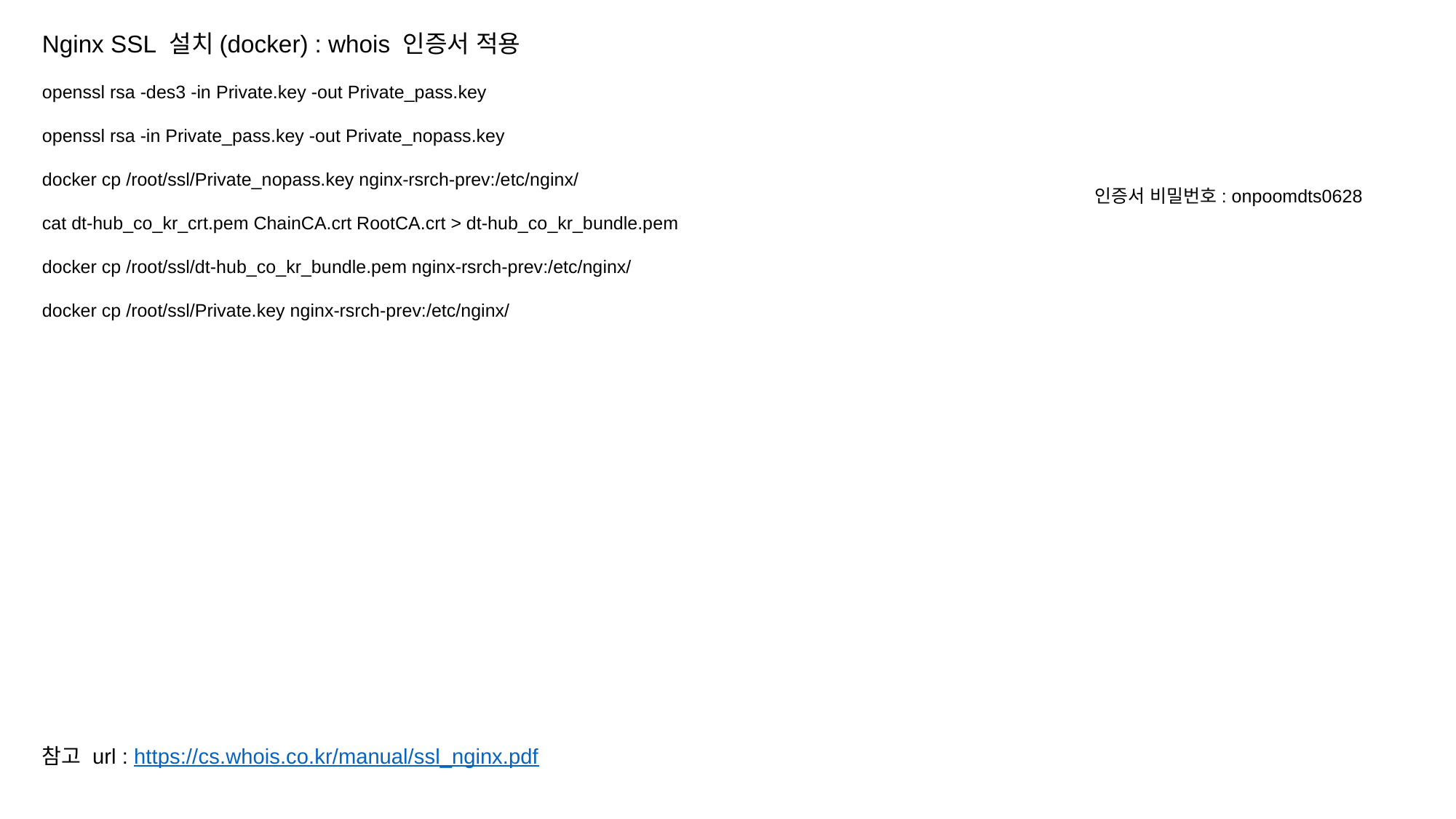

Nginx SSL 설치(docker) : whois 인증서 적용
openssl rsa -des3 -in Private.key -out Private_pass.key

openssl rsa -in Private_pass.key -out Private_nopass.key

docker cp /root/ssl/Private_nopass.key nginx-rsrch-prev:/etc/nginx/

cat dt-hub_co_kr_crt.pem ChainCA.crt RootCA.crt > dt-hub_co_kr_bundle.pem

docker cp /root/ssl/dt-hub_co_kr_bundle.pem nginx-rsrch-prev:/etc/nginx/

docker cp /root/ssl/Private.key nginx-rsrch-prev:/etc/nginx/

인증서 비밀번호: onpoomdts0628
참고 url : https://cs.whois.co.kr/manual/ssl_nginx.pdf